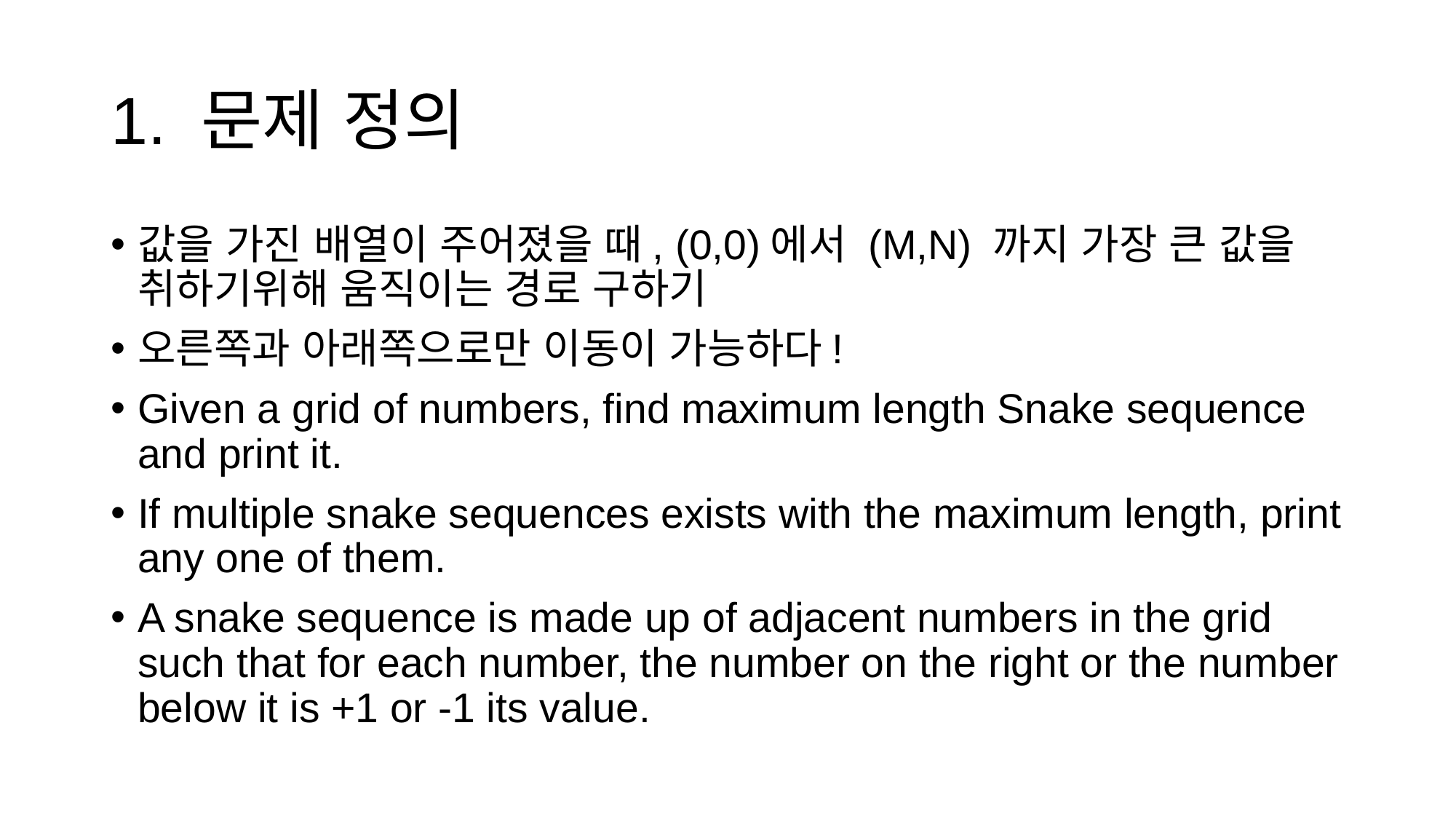

# 1. 문제 정의
값을 가진 배열이 주어졌을 때, (0,0)에서 (M,N) 까지 가장 큰 값을 취하기위해 움직이는 경로 구하기
오른쪽과 아래쪽으로만 이동이 가능하다!
Given a grid of numbers, find maximum length Snake sequence and print it.
If multiple snake sequences exists with the maximum length, print any one of them.
A snake sequence is made up of adjacent numbers in the grid such that for each number, the number on the right or the number below it is +1 or -1 its value.